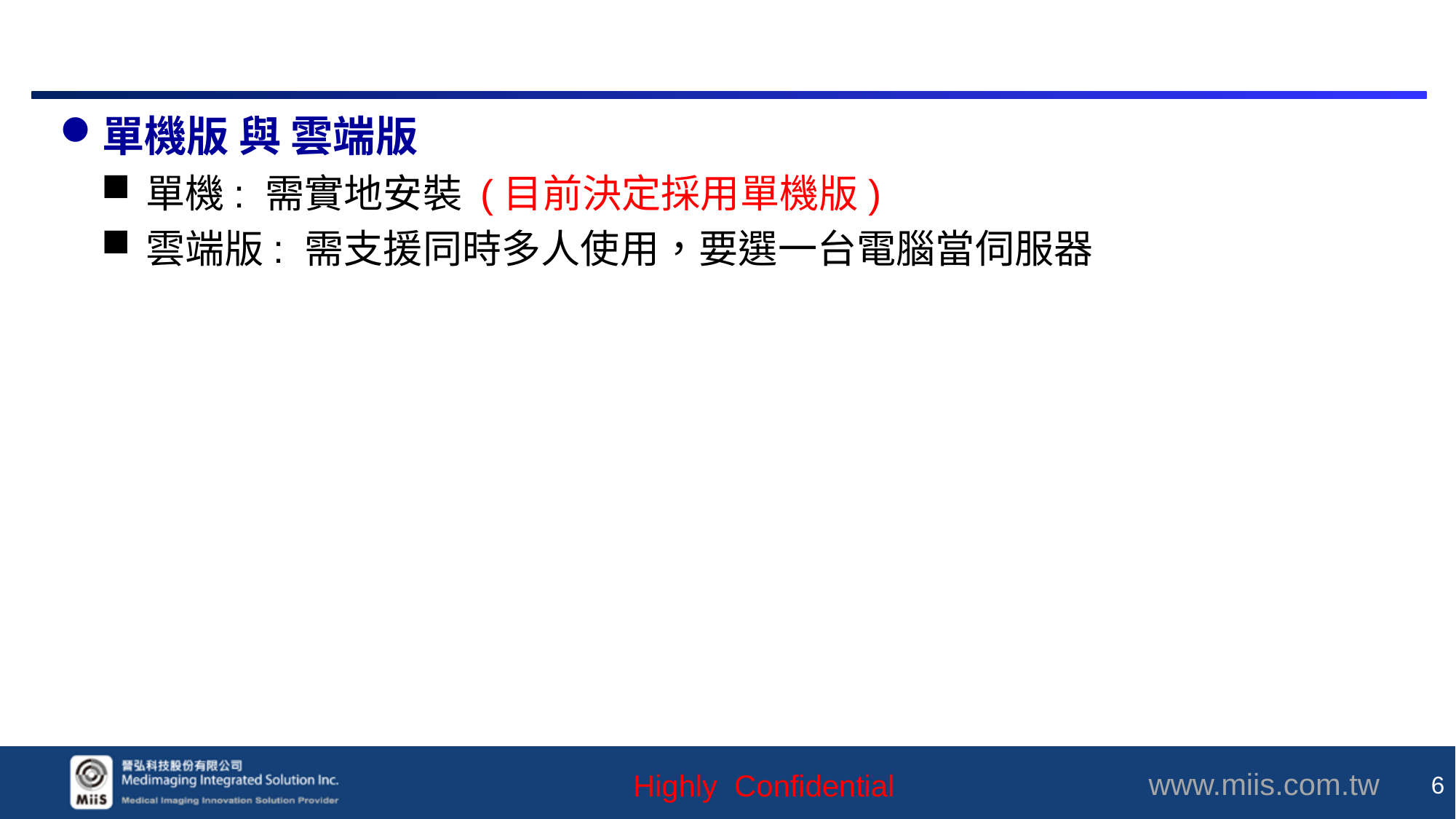

#
單機版 與 雲端版
單機: 需實地安裝 (目前決定採用單機版)
雲端版: 需支援同時多人使用，要選一台電腦當伺服器

6